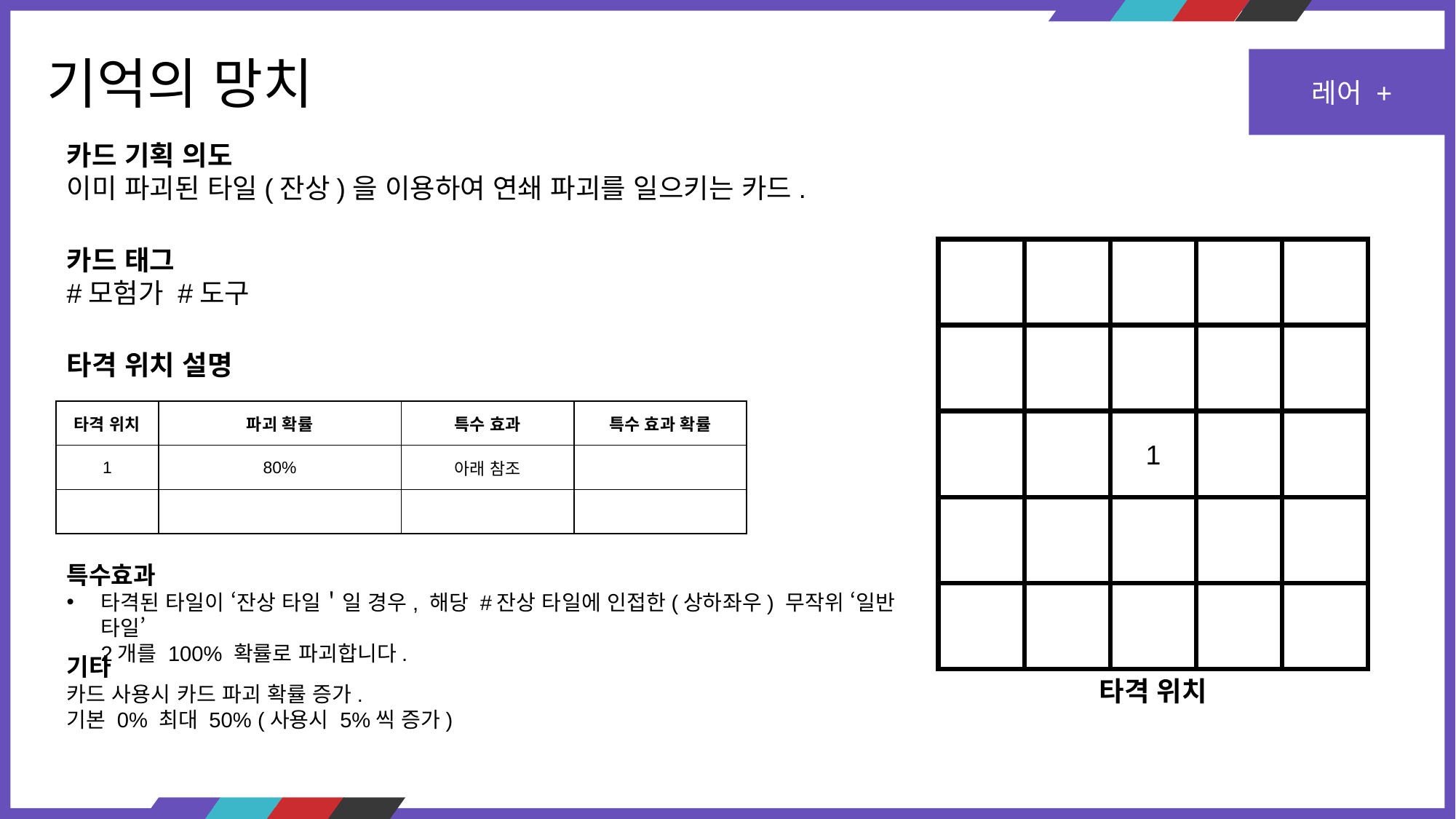

기억의 망치
레어 +
카드 기획 의도
이미 파괴된 타일(잔상)을 이용하여 연쇄 파괴를 일으키는 카드.
카드 태그
#모험가 #도구

타격 위치 설명
| 타격 위치 | 파괴 확률 | 특수 효과 | 특수 효과 확률 |
| --- | --- | --- | --- |
| 1 | 80% | 아래 참조 |  |
|  |  |  |  |

1

특수효과
타격된 타일이 ‘잔상 타일＇일 경우, 해당 #잔상 타일에 인접한(상하좌우) 무작위 ‘일반 타일’
2개를 100% 확률로 파괴합니다.

기타
카드 사용시 카드 파괴 확률 증가.
기본 0% 최대 50% (사용시 5%씩 증가)
타격 위치